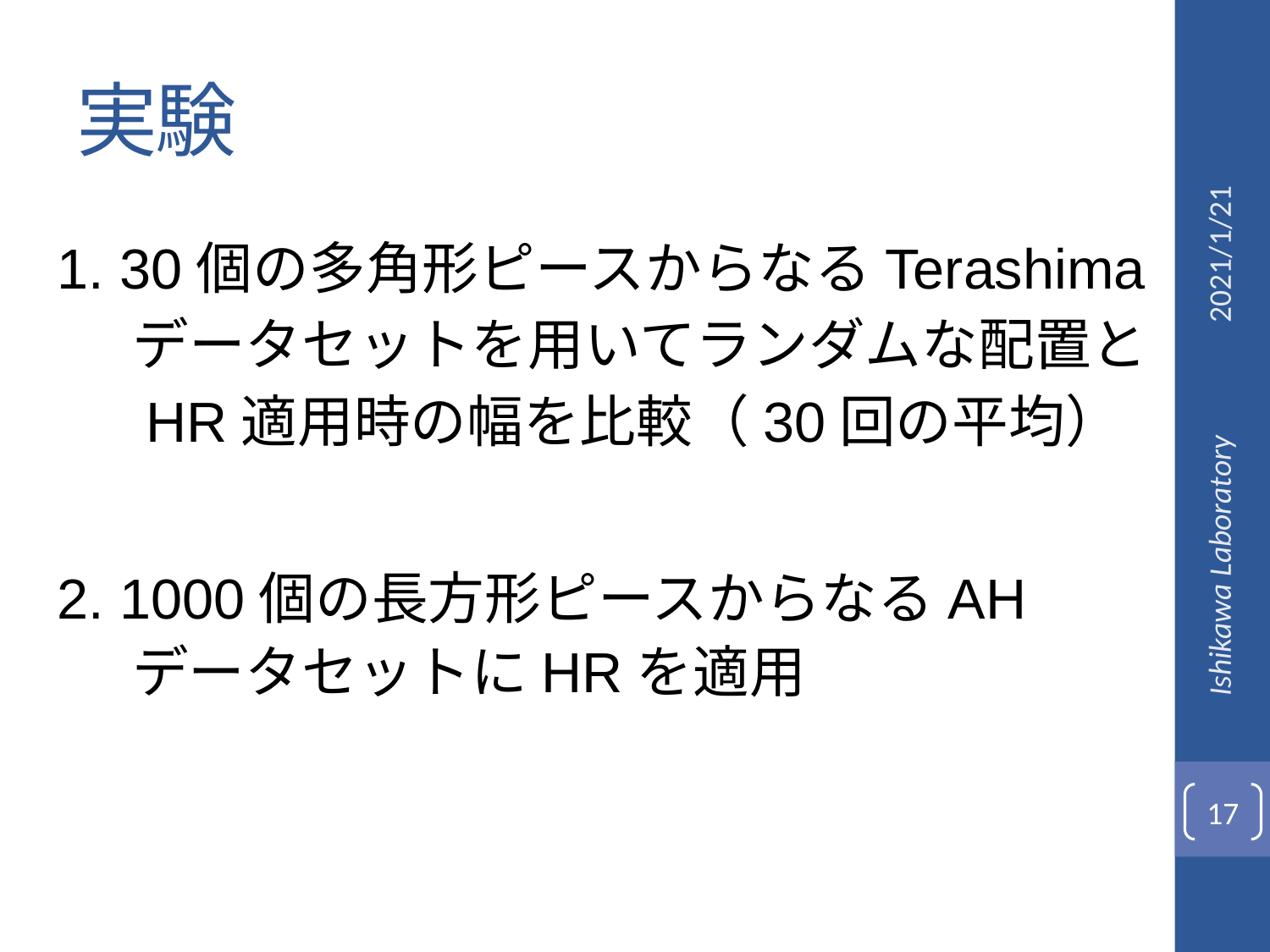

# 実験
2021/1/21
1. 30個の多角形ピースからなるTerashima
　データセットを用いてランダムな配置と
　HR適用時の幅を比較（30回の平均）
Ishikawa Laboratory
2. 1000個の長方形ピースからなるAH
　データセットにHRを適用
17